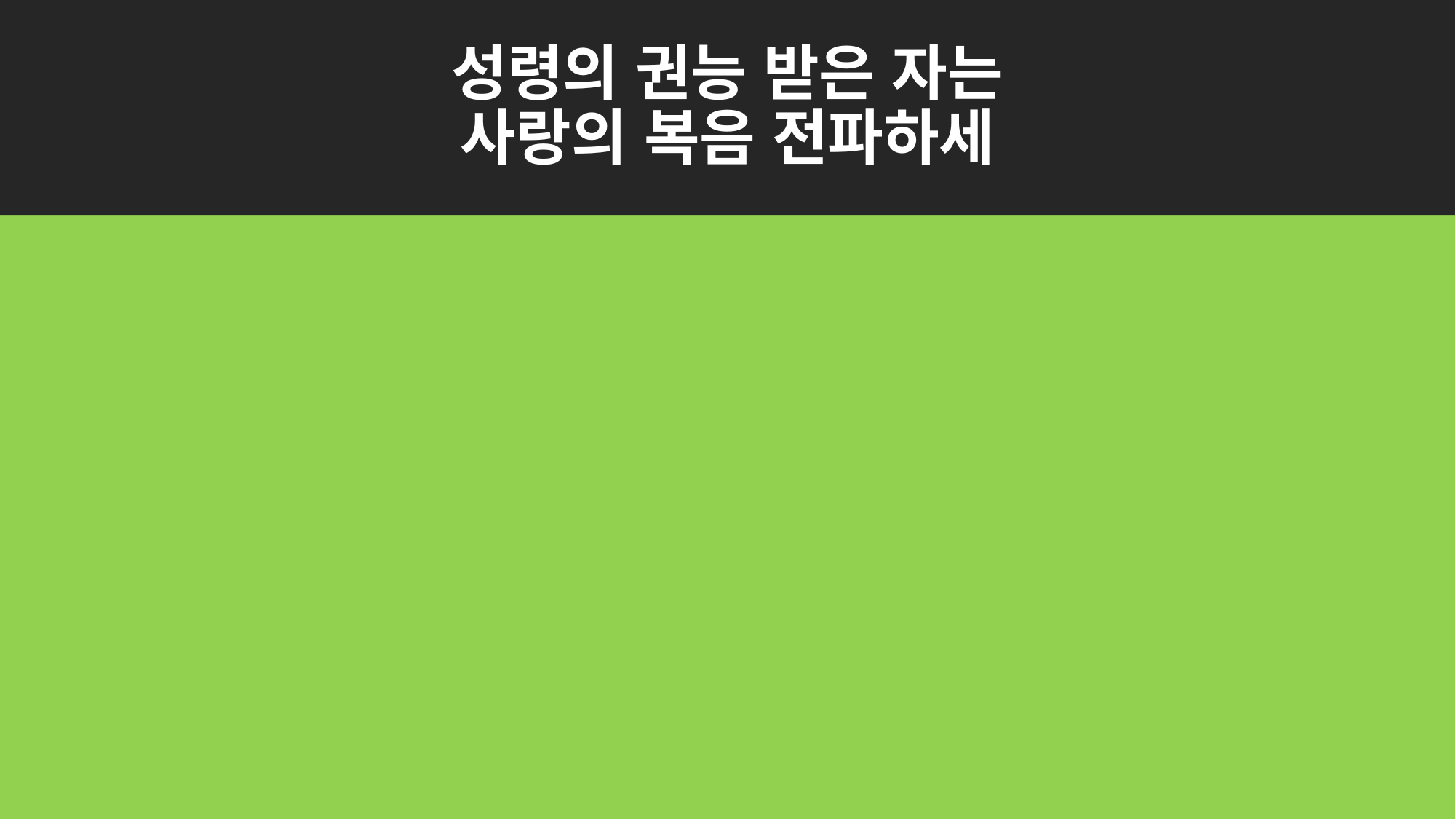

# 성령의 권능 받은 자는 사랑의 복음 전파하세